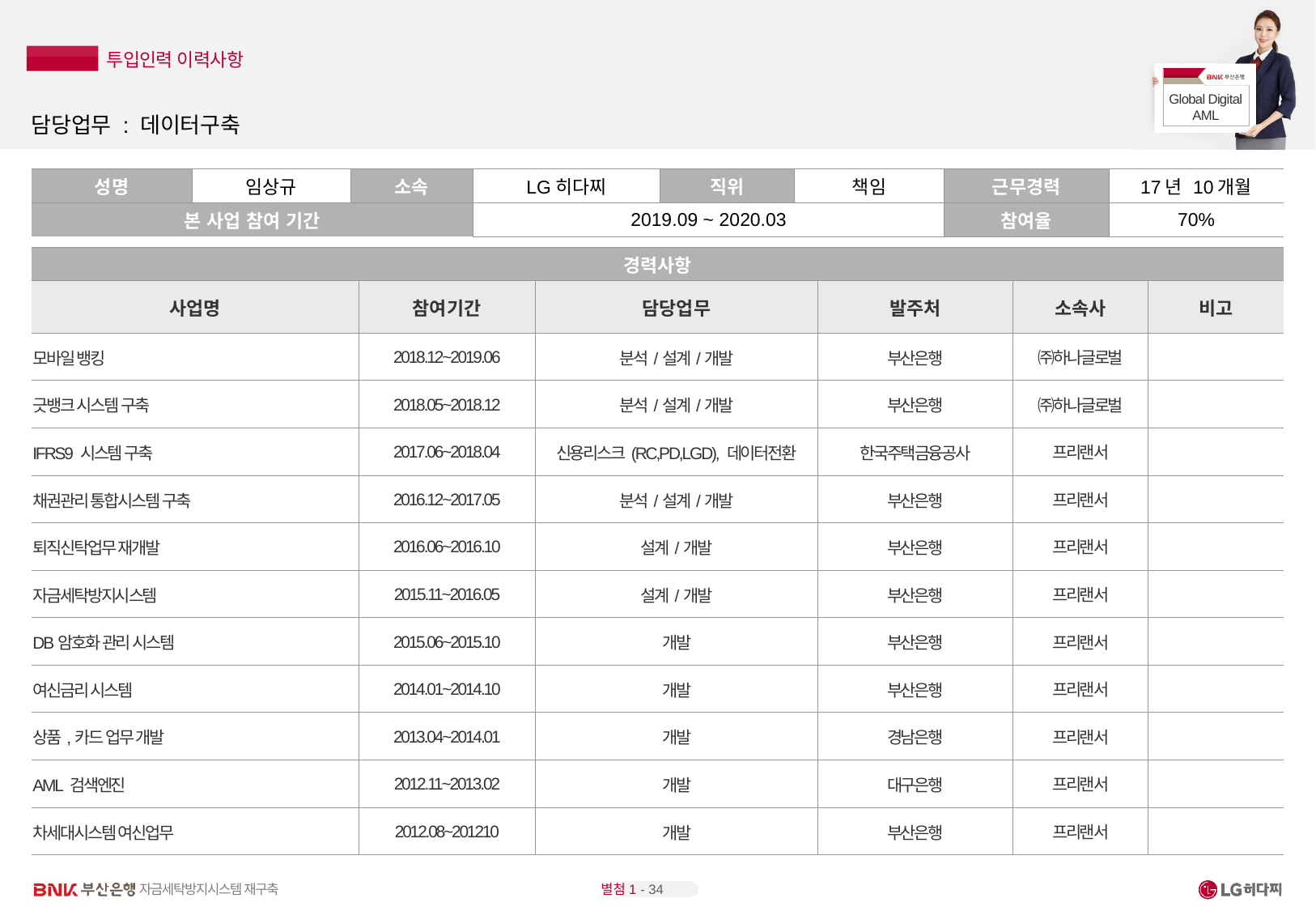

# 담당업무 : 데이터구축
| 성명 | 임상규 | 소속 | LG히다찌 | 직위 | 책임 | 근무경력 | 17년 10개월 |
| --- | --- | --- | --- | --- | --- | --- | --- |
| 본 사업 참여 기간 |  |  | 2019.09 ~ 2020.03 |  |  | 참여율 | 70% |
| 경력사항 |  |  |  |  |  |
| --- | --- | --- | --- | --- | --- |
| 사업명 | 참여기간 | 담당업무 | 발주처 | 소속사 | 비고 |
| 모바일 뱅킹 | 2018.12~2019.06 | 분석/설계/개발 | 부산은행 | ㈜하나글로벌 |  |
| 긋뱅크 시스템 구축 | 2018.05~2018.12 | 분석/설계/개발 | 부산은행 | ㈜하나글로벌 |  |
| IFRS9 시스템 구축 | 2017.06~2018.04 | 신용리스크(RC,PD,LGD), 데이터전환 | 한국주택금융공사 | 프리랜서 |  |
| 채권관리 통합시스템 구축 | 2016.12~2017.05 | 분석/설계/개발 | 부산은행 | 프리랜서 |  |
| 퇴직신탁업무 재개발 | 2016.06~2016.10 | 설계/개발 | 부산은행 | 프리랜서 |  |
| 자금세탁방지시스템 | 2015.11~2016.05 | 설계/개발 | 부산은행 | 프리랜서 |  |
| DB암호화 관리 시스템 | 2015.06~2015.10 | 개발 | 부산은행 | 프리랜서 |  |
| 여신금리 시스템 | 2014.01~2014.10 | 개발 | 부산은행 | 프리랜서 |  |
| 상품,카드 업무 개발 | 2013.04~2014.01 | 개발 | 경남은행 | 프리랜서 |  |
| AML 검색엔진 | 2012.11~2013.02 | 개발 | 대구은행 | 프리랜서 |  |
| 차세대시스템 여신업무 | 2012.08~201210 | 개발 | 부산은행 | 프리랜서 |  |
별첨1 - 34